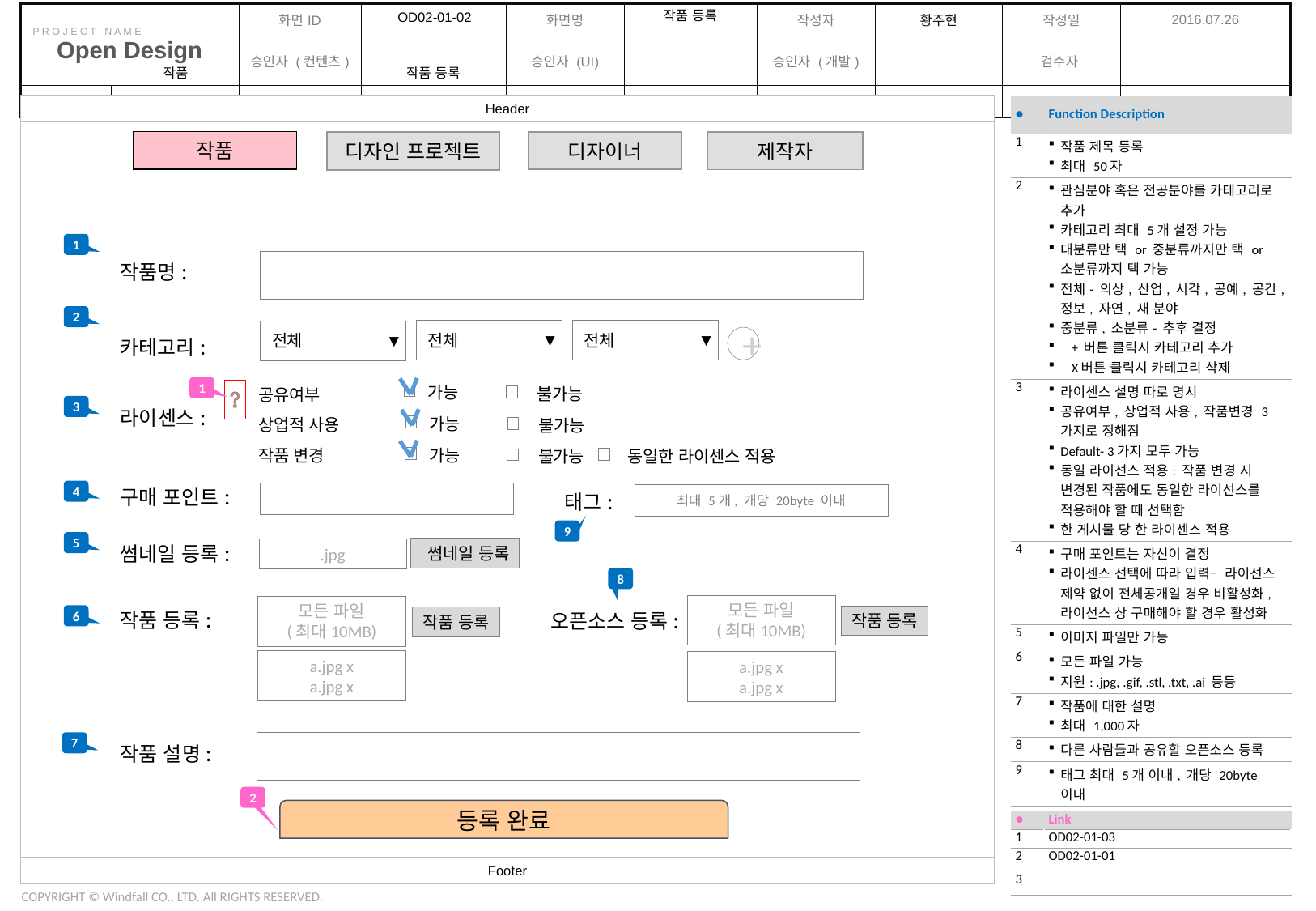

작품 등록
# OD02-01-02
작품
작품 등록

| ● | Function Description |
| --- | --- |
| 1 | 작품 제목 등록 최대 50자 |
| 2 | 관심분야 혹은 전공분야를 카테고리로 추가 카테고리 최대 5개 설정 가능 대분류만 택 or 중분류까지만 택 or 소분류까지 택 가능 전체- 의상, 산업, 시각, 공예, 공간, 정보, 자연, 새 분야 중분류, 소분류- 추후 결정 + 버튼 클릭시 카테고리 추가 X버튼 클릭시 카테고리 삭제 |
| 3 | 라이센스 설명 따로 명시 공유여부, 상업적 사용, 작품변경 3가지로 정해짐 Default- 3가지 모두 가능 동일 라이선스 적용: 작품 변경 시 변경된 작품에도 동일한 라이선스를 적용해야 할 때 선택함 한 게시물 당 한 라이센스 적용 |
| 4 | 구매 포인트는 자신이 결정 라이센스 선택에 따라 입력– 라이선스 제약 없이 전체공개일 경우 비활성화, 라이선스 상 구매해야 할 경우 활성화 |
| 5 | 이미지 파일만 가능 |
| 6 | 모든 파일 가능 지원: .jpg, .gif, .stl, .txt, .ai 등등 |
| 7 | 작품에 대한 설명 최대 1,000자 |
| 8 | 다른 사람들과 공유할 오픈소스 등록 |
| 9 | 태그 최대 5개 이내, 개당 20byte 이내 |
작품
디자이너
제작자
디자인 프로젝트
1
작품명:

카테고리:

라이센스:

구매 포인트:

썸네일 등록:

작품 등록:

작품 설명:

2
전체
▼
전체
▼
전체
▼
+
공유여부

상업적 사용

작품 변경
1

가능
  불가능

3
가능
  불가능

가능
  동일한 라이센스 적용
  불가능

4

최대 5개, 개당 20byte 이내
태그:
9
5
 썸네일 등록
.jpg
8
모든 파일
(최대10MB)
모든 파일
(최대10MB)
오픈소스 등록:
작품 등록
6
작품 등록
a.jpg x
a.jpg x
a.jpg x
a.jpg x

7
2
등록 완료
| ● | Link |
| --- | --- |
| 1 | OD02-01-03 |
| 2 | OD02-01-01 |
| 3 |  |